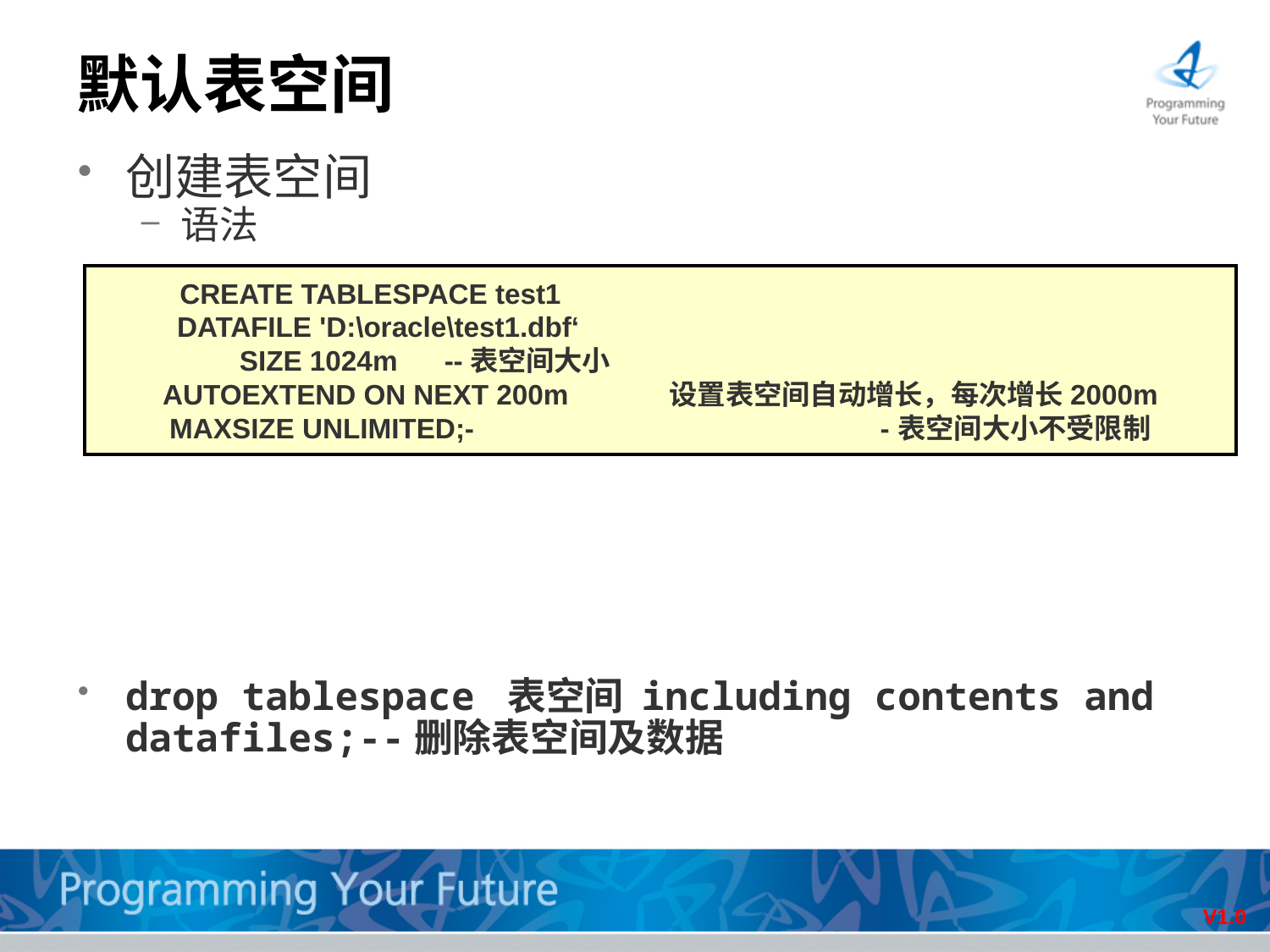

默认表空间
创建表空间
语法

drop tablespace 表空间 including contents and datafiles;--删除表空间及数据
CREATE TABLESPACE test1
DATAFILE 'D:\oracle\test1.dbf‘
                     SIZE 1024m      --表空间大小
AUTOEXTEND ON NEXT 200m            设置表空间自动增长，每次增长2000m
MAXSIZE UNLIMITED;-                                                    -表空间大小不受限制